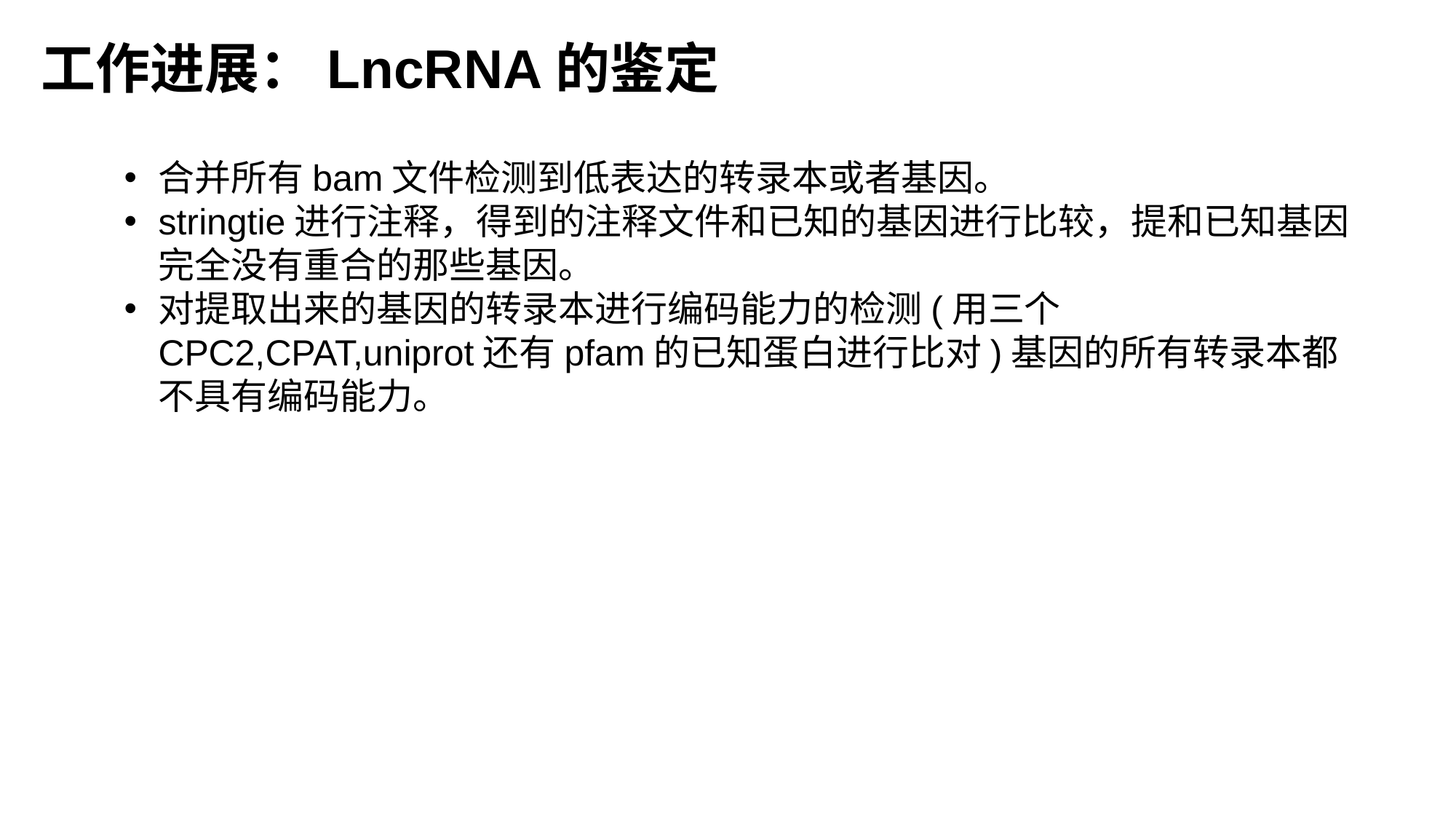

工作进展：LncRNA的鉴定
合并所有bam文件检测到低表达的转录本或者基因。
stringtie进行注释，得到的注释文件和已知的基因进行比较，提和已知基因完全没有重合的那些基因。
对提取出来的基因的转录本进行编码能力的检测(用三个CPC2,CPAT,uniprot还有pfam的已知蛋白进行比对)基因的所有转录本都不具有编码能力。